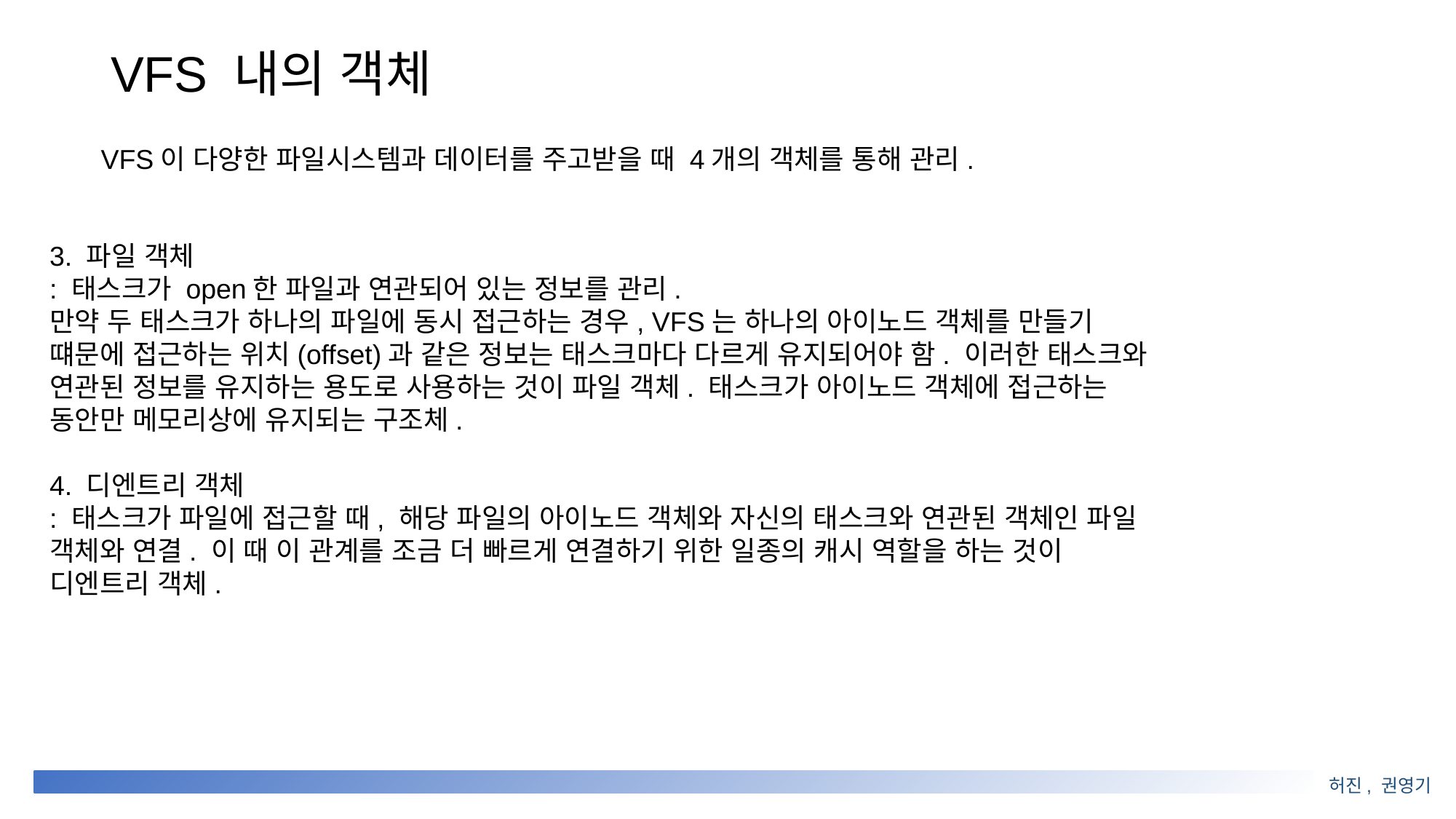

# VFS 내의 객체
VFS이 다양한 파일시스템과 데이터를 주고받을 때 4개의 객체를 통해 관리.
3. 파일 객체
: 태스크가 open한 파일과 연관되어 있는 정보를 관리.
만약 두 태스크가 하나의 파일에 동시 접근하는 경우, VFS는 하나의 아이노드 객체를 만들기 떄문에 접근하는 위치(offset)과 같은 정보는 태스크마다 다르게 유지되어야 함. 이러한 태스크와 연관된 정보를 유지하는 용도로 사용하는 것이 파일 객체. 태스크가 아이노드 객체에 접근하는 동안만 메모리상에 유지되는 구조체.

4. 디엔트리 객체
: 태스크가 파일에 접근할 때, 해당 파일의 아이노드 객체와 자신의 태스크와 연관된 객체인 파일 객체와 연결. 이 때 이 관계를 조금 더 빠르게 연결하기 위한 일종의 캐시 역할을 하는 것이 디엔트리 객체.